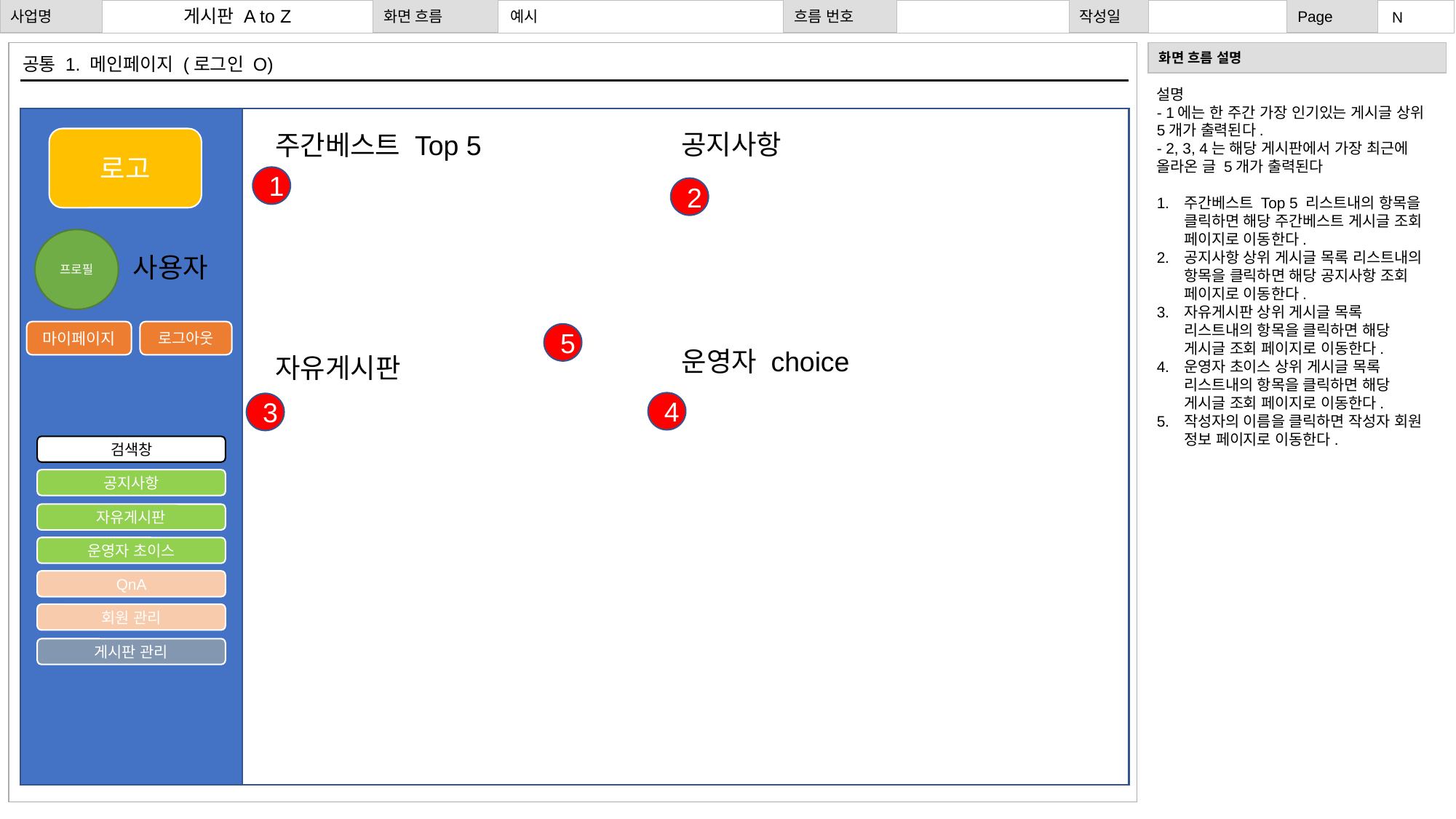

# 예시

게시판 A to Z
N

공통 1. 메인페이지 (로그인 O)
설명
- 1에는 한 주간 가장 인기있는 게시글 상위 5개가 출력된다.
- 2, 3, 4는 해당 게시판에서 가장 최근에 올라온 글 5개가 출력된다

주간베스트 Top 5 리스트내의 항목을 클릭하면 해당 주간베스트 게시글 조회 페이지로 이동한다.
공지사항 상위 게시글 목록 리스트내의 항목을 클릭하면 해당 공지사항 조회 페이지로 이동한다.
자유게시판 상위 게시글 목록 리스트내의 항목을 클릭하면 해당 게시글 조회 페이지로 이동한다.
운영자 초이스 상위 게시글 목록 리스트내의 항목을 클릭하면 해당 게시글 조회 페이지로 이동한다.
작성자의 이름을 클릭하면 작성자 회원 정보 페이지로 이동한다.

공지사항
주간베스트 Top 5

로고
1
2
프로필
사용자
마이페이지
로그아웃
5
운영자 choice
자유게시판
4
3
검색창
공지사항
자유게시판
운영자 초이스
QnA
회원 관리
게시판 관리